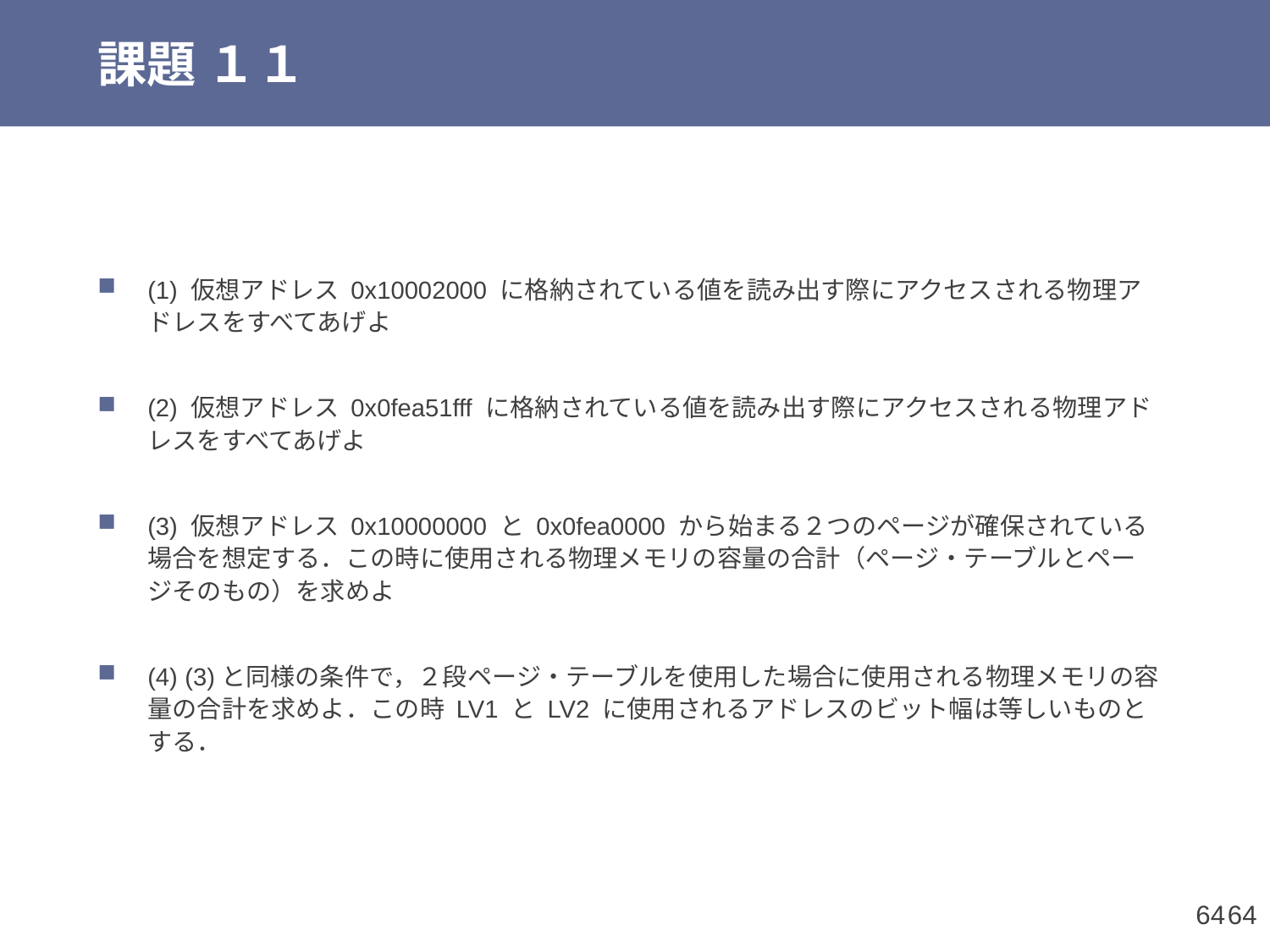

# 課題 １１
(1) 仮想アドレス 0x10002000 に格納されている値を読み出す際にアクセスされる物理アドレスをすべてあげよ
(2) 仮想アドレス 0x0fea51fff に格納されている値を読み出す際にアクセスされる物理アドレスをすべてあげよ
(3) 仮想アドレス 0x10000000 と 0x0fea0000 から始まる２つのページが確保されている場合を想定する．この時に使用される物理メモリの容量の合計（ページ・テーブルとページそのもの）を求めよ
(4) (3)と同様の条件で，２段ページ・テーブルを使用した場合に使用される物理メモリの容量の合計を求めよ．この時 LV1 と LV2 に使用されるアドレスのビット幅は等しいものとする．
64